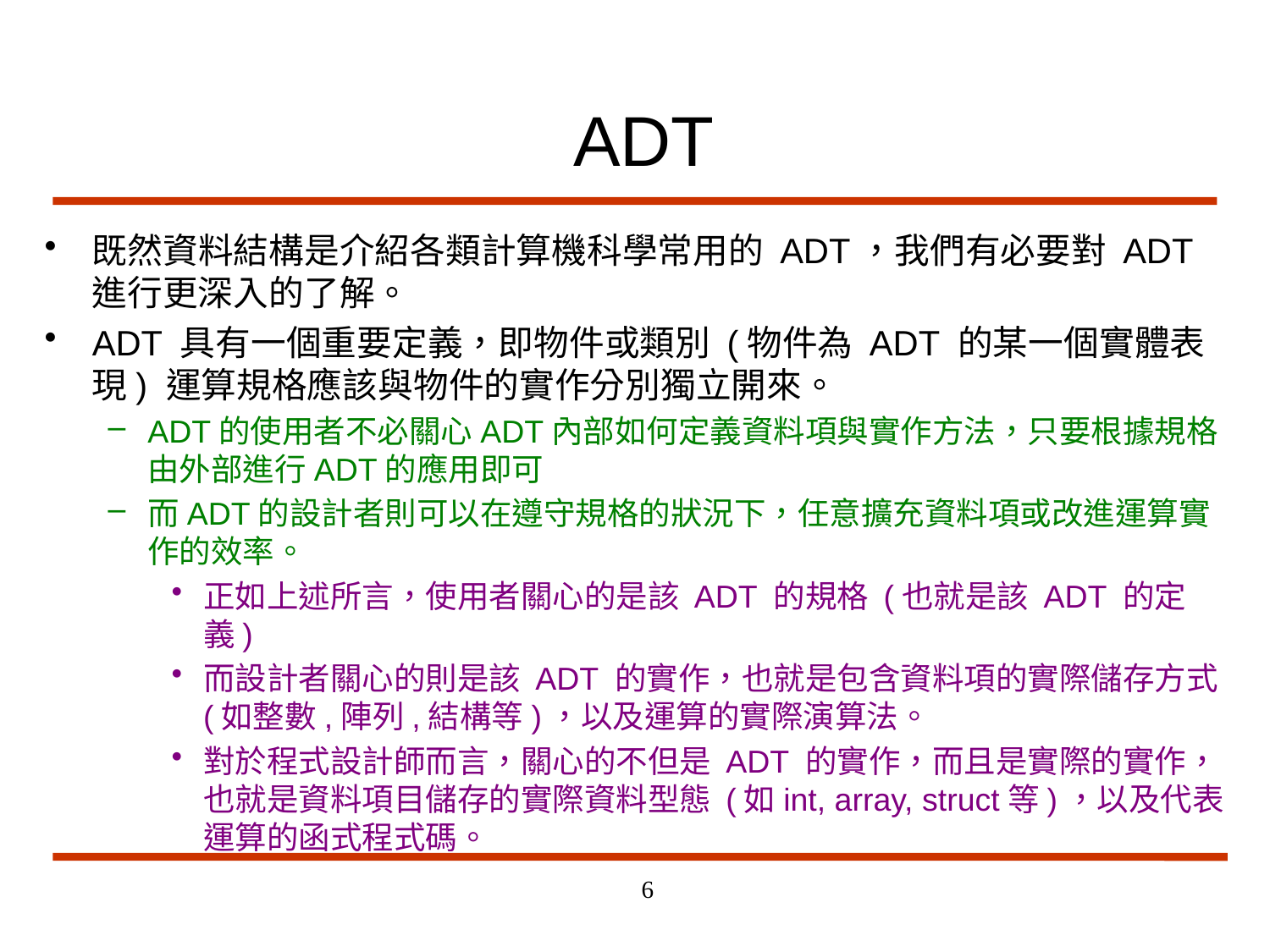

# ADT
既然資料結構是介紹各類計算機科學常用的 ADT，我們有必要對 ADT 進行更深入的了解。
ADT 具有一個重要定義，即物件或類別 (物件為 ADT 的某一個實體表現) 運算規格應該與物件的實作分別獨立開來。
ADT的使用者不必關心ADT內部如何定義資料項與實作方法，只要根據規格由外部進行ADT的應用即可
而ADT的設計者則可以在遵守規格的狀況下，任意擴充資料項或改進運算實作的效率。
正如上述所言，使用者關心的是該 ADT 的規格 (也就是該 ADT 的定義)
而設計者關心的則是該 ADT 的實作，也就是包含資料項的實際儲存方式 (如整數,陣列,結構等)，以及運算的實際演算法。
對於程式設計師而言，關心的不但是 ADT 的實作，而且是實際的實作，也就是資料項目儲存的實際資料型態 (如int, array, struct等)，以及代表運算的函式程式碼。

6